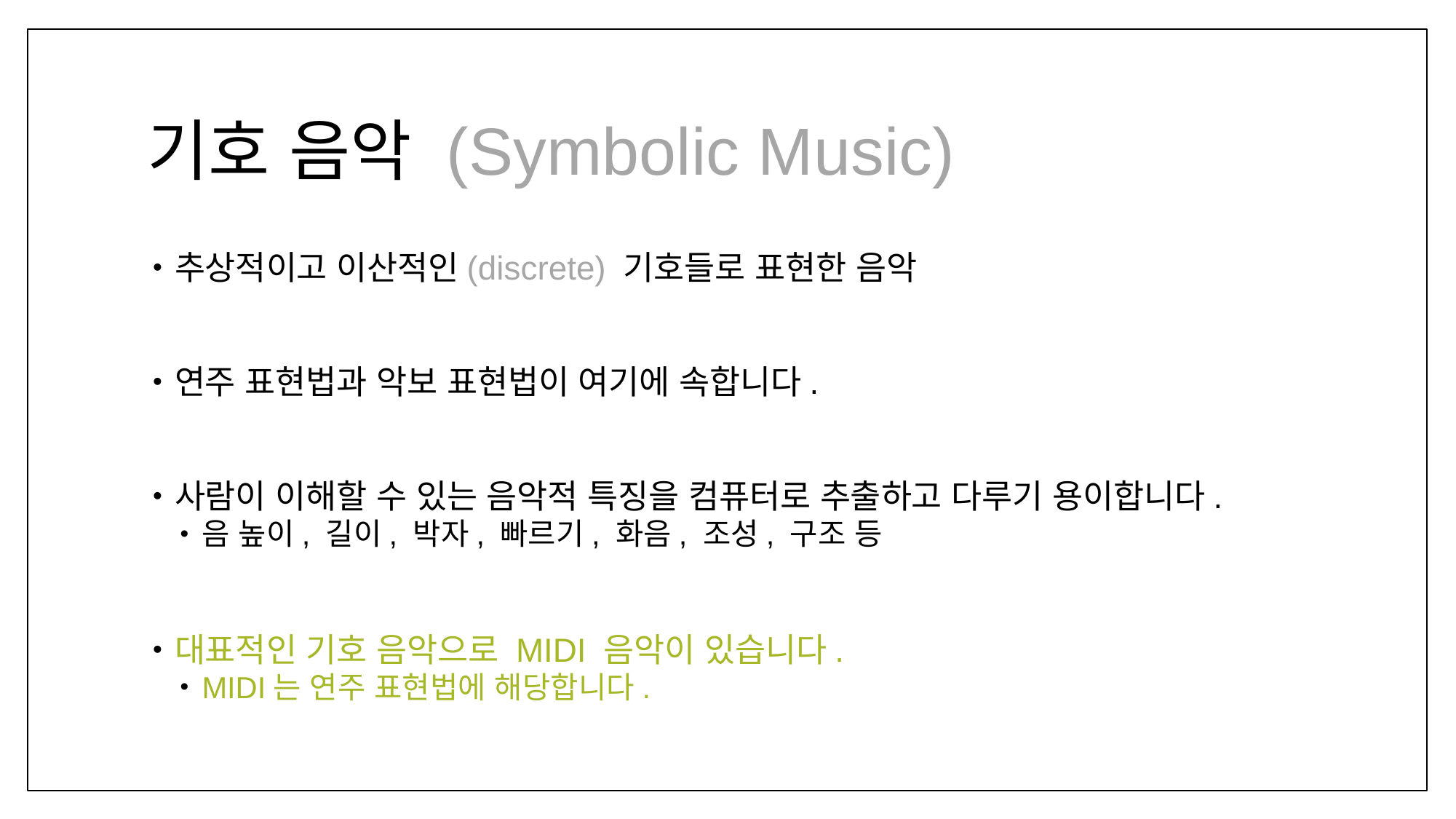

# 기호 음악 (Symbolic Music)
추상적이고 이산적인(discrete) 기호들로 표현한 음악

연주 표현법과 악보 표현법이 여기에 속합니다.

사람이 이해할 수 있는 음악적 특징을 컴퓨터로 추출하고 다루기 용이합니다.
음 높이, 길이, 박자, 빠르기, 화음, 조성, 구조 등

대표적인 기호 음악으로 MIDI 음악이 있습니다.
MIDI는 연주 표현법에 해당합니다.